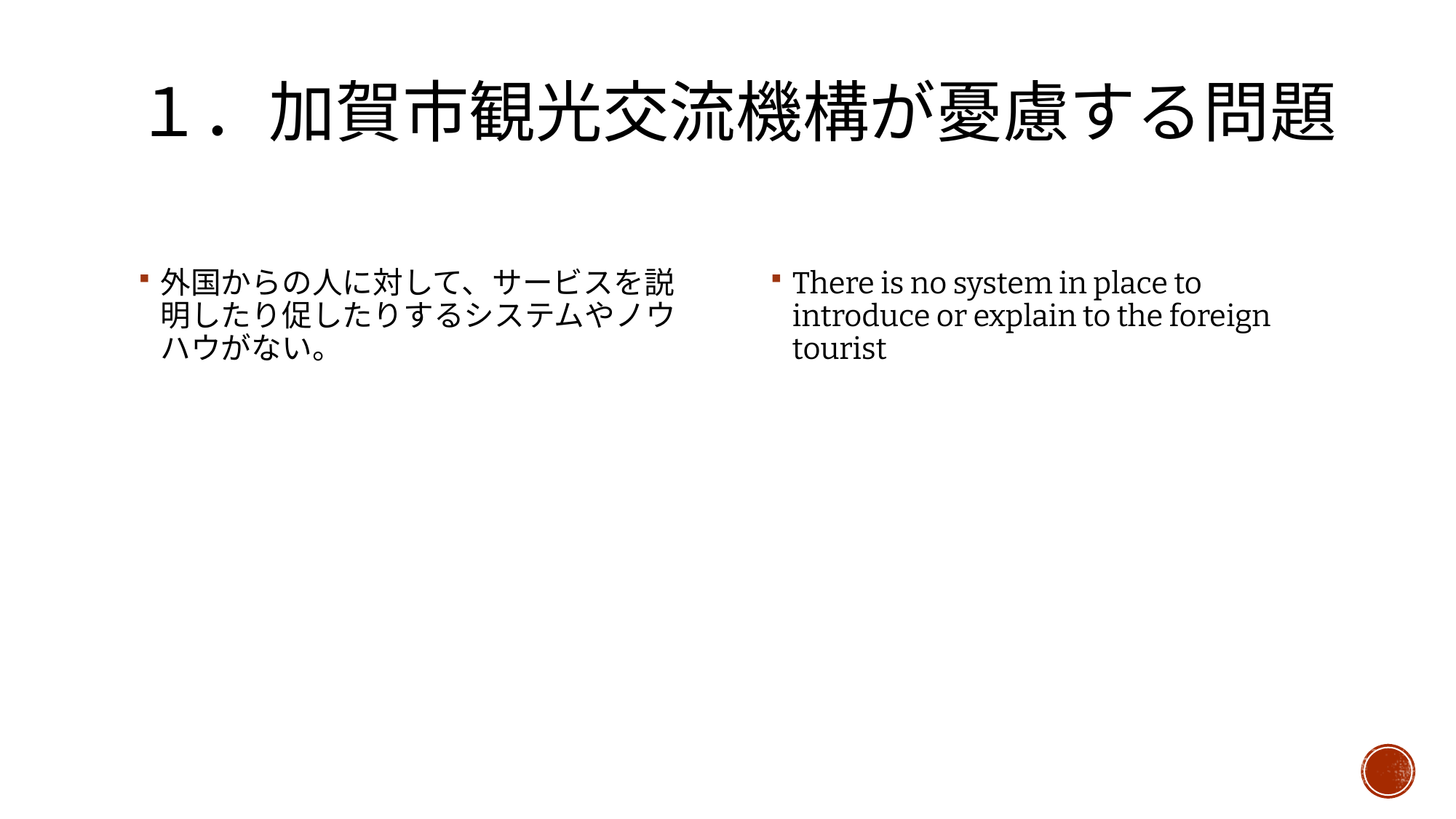

# １．加賀市観光交流機構が憂慮する問題
外国からの人に対して、サービスを説明したり促したりするシステムやノウハウがない。
There is no system in place to introduce or explain to the foreign tourist